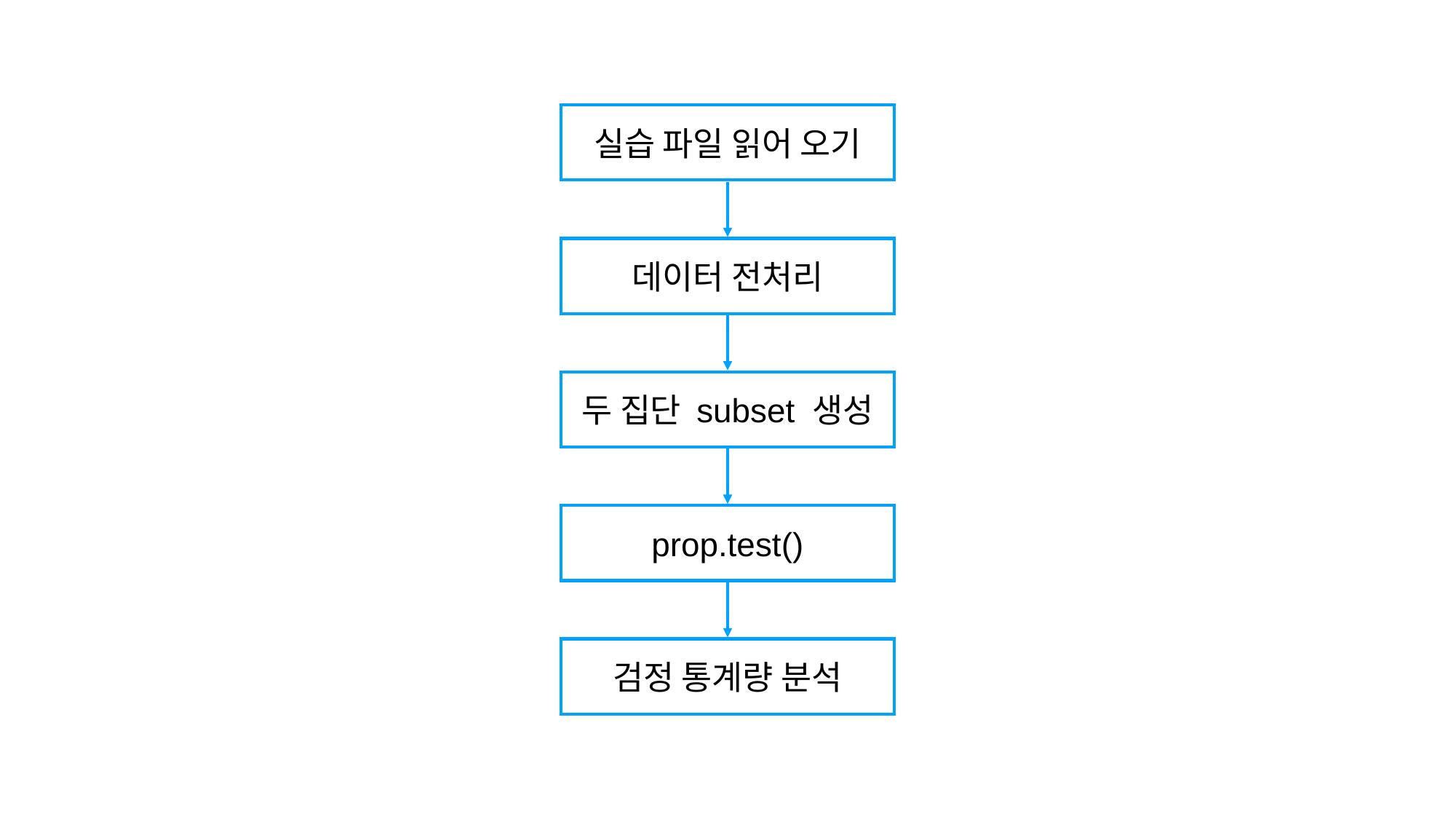

실습 파일 읽어 오기

데이터 전처리

두 집단 subset 생성

prop.test()

검정 통계량 분석